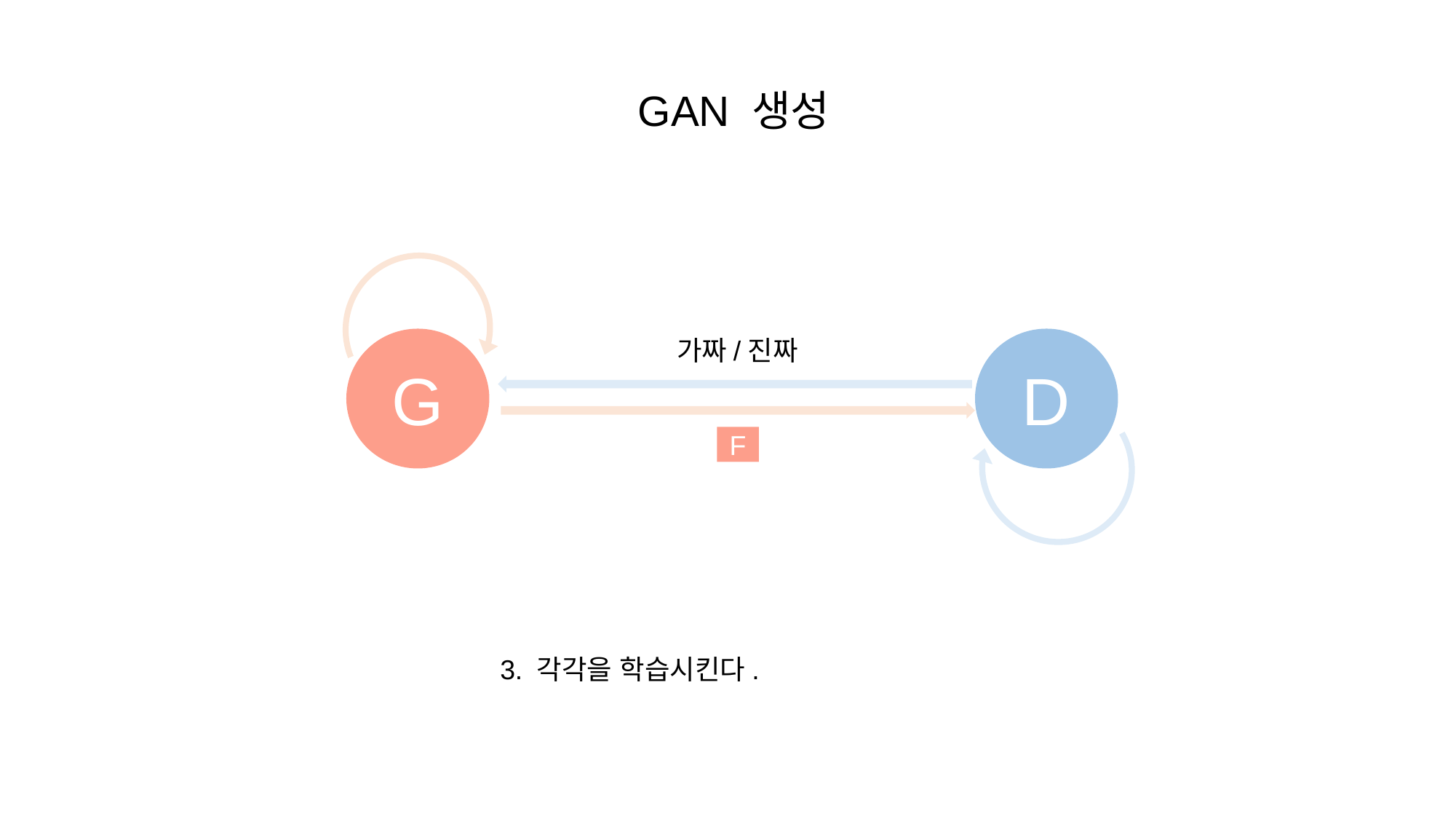

GAN 생성

가짜/진짜
G
D

F
3. 각각을 학습시킨다.
1. 생성자 모델과 판별자 모델을 생성한다.
G
D
F

R
2. 판별자가 가짜와 진짜를 판별하도록 한다.